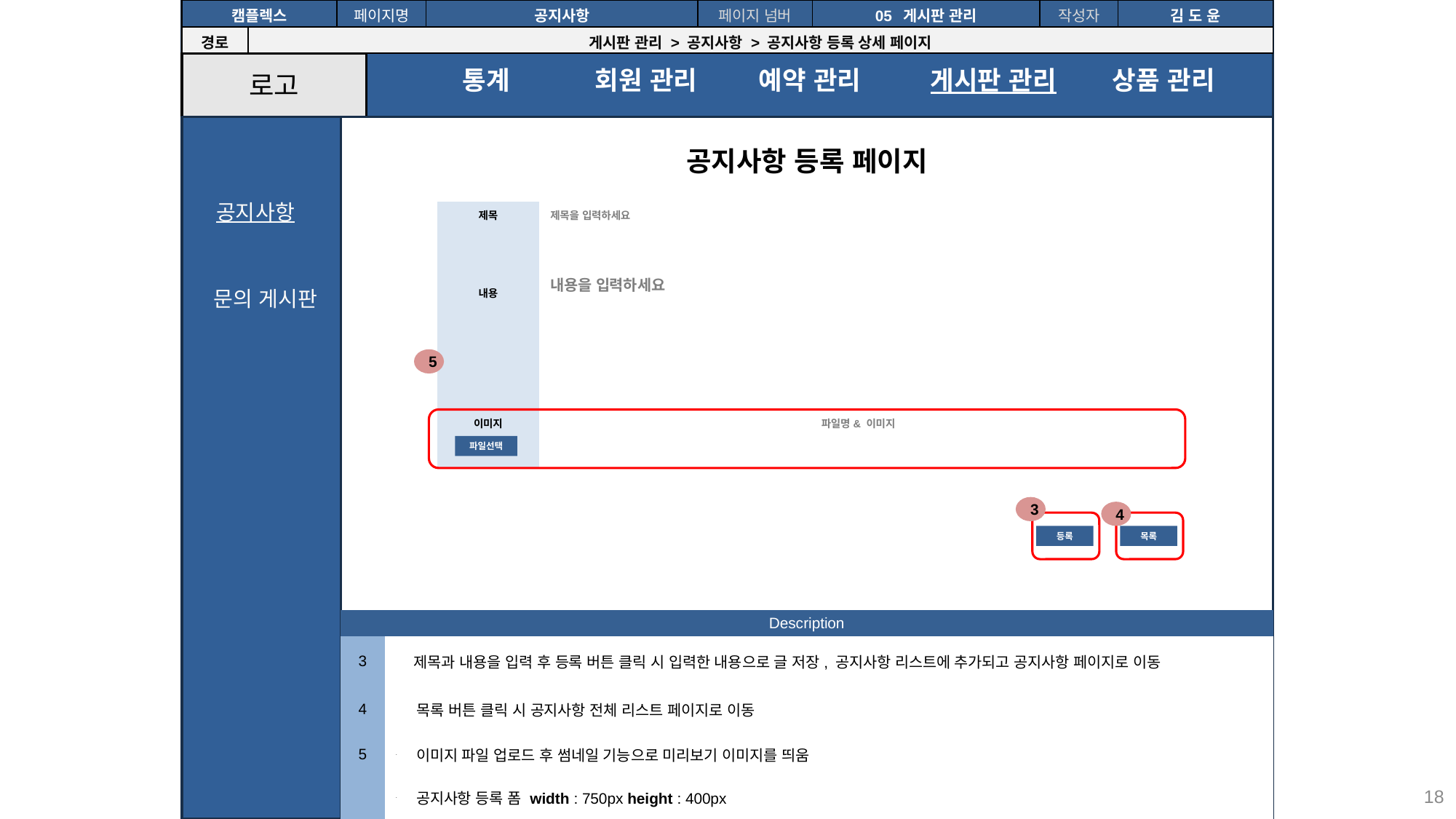

| 캠플렉스 |  | 페이지명 | 공지사항 | 페이지 넘버 | 05 게시판 관리 | 작성자 | 김 도 윤 |
| --- | --- | --- | --- | --- | --- | --- | --- |
| 경로 | 게시판 관리 > 공지사항 > 공지사항 등록 상세 페이지 |  |  |  |  |  |  |
로고
통계
회원 관리
예약 관리
게시판 관리
상품 관리

공지사항 등록 페이지
공지사항
| 제목 | 제목을 입력하세요 |
| --- | --- |
| 내용 | 내용을 입력하세요 |
| 이미지 | 파일명& 이미지 |
문의 게시판
5

파일선택
3
4

등록
목록
| Description |  |
| --- | --- |
| 3 | 제목과 내용을 입력 후 등록 버튼 클릭 시 입력한 내용으로 글 저장, 공지사항 리스트에 추가되고 공지사항 페이지로 이동 |
| 4 | 목록 버튼 클릭 시 공지사항 전체 리스트 페이지로 이동 |
| 5 | 이미지 파일 업로드 후 썸네일 기능으로 미리보기 이미지를 띄움 |
|  | 공지사항 등록 폼 width : 750px height : 400px |
18